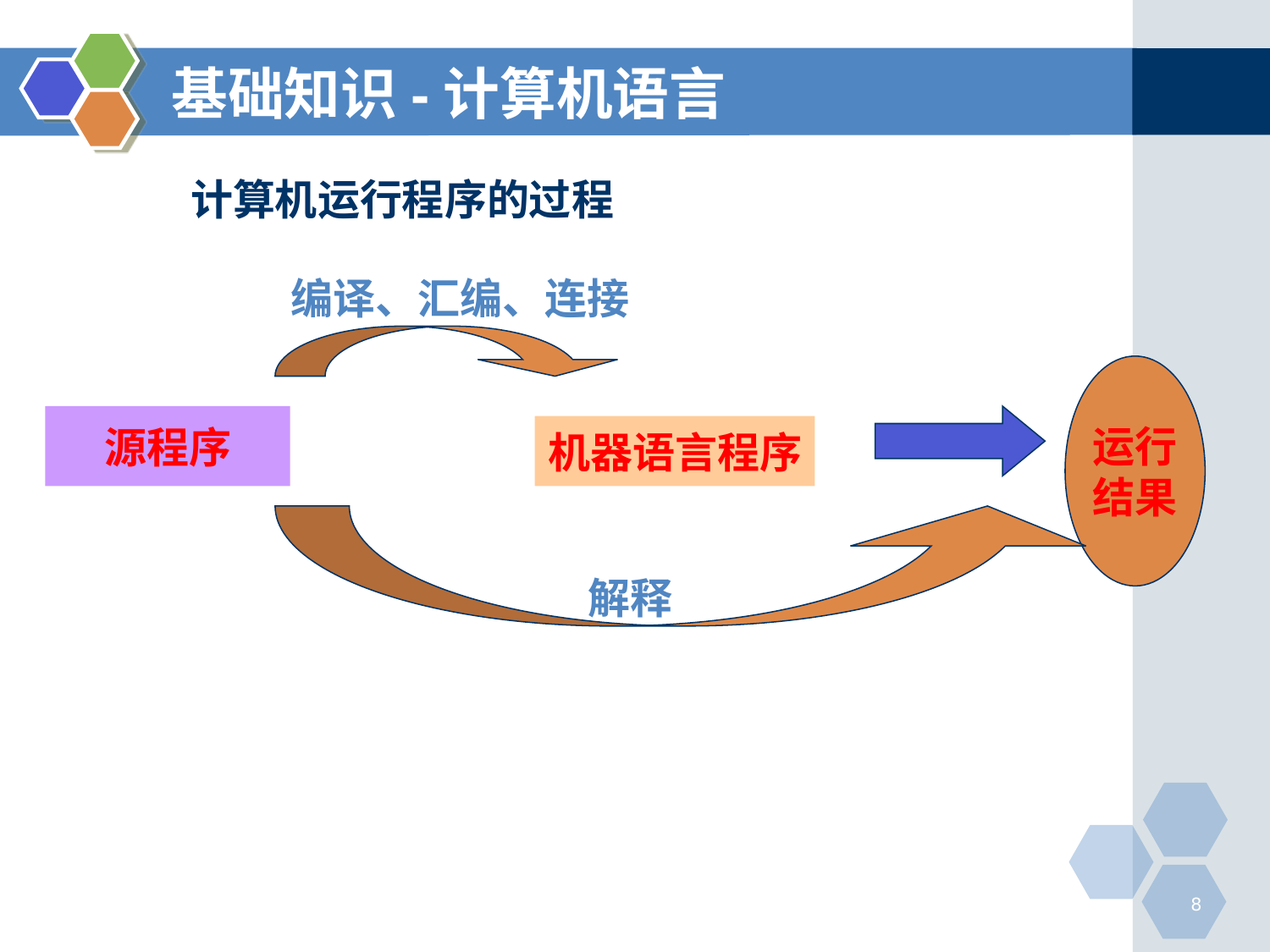

# 基础知识-计算机语言
计算机运行程序的过程
编译、汇编、连接

运行
结果
源程序

机器语言程序

解释
8